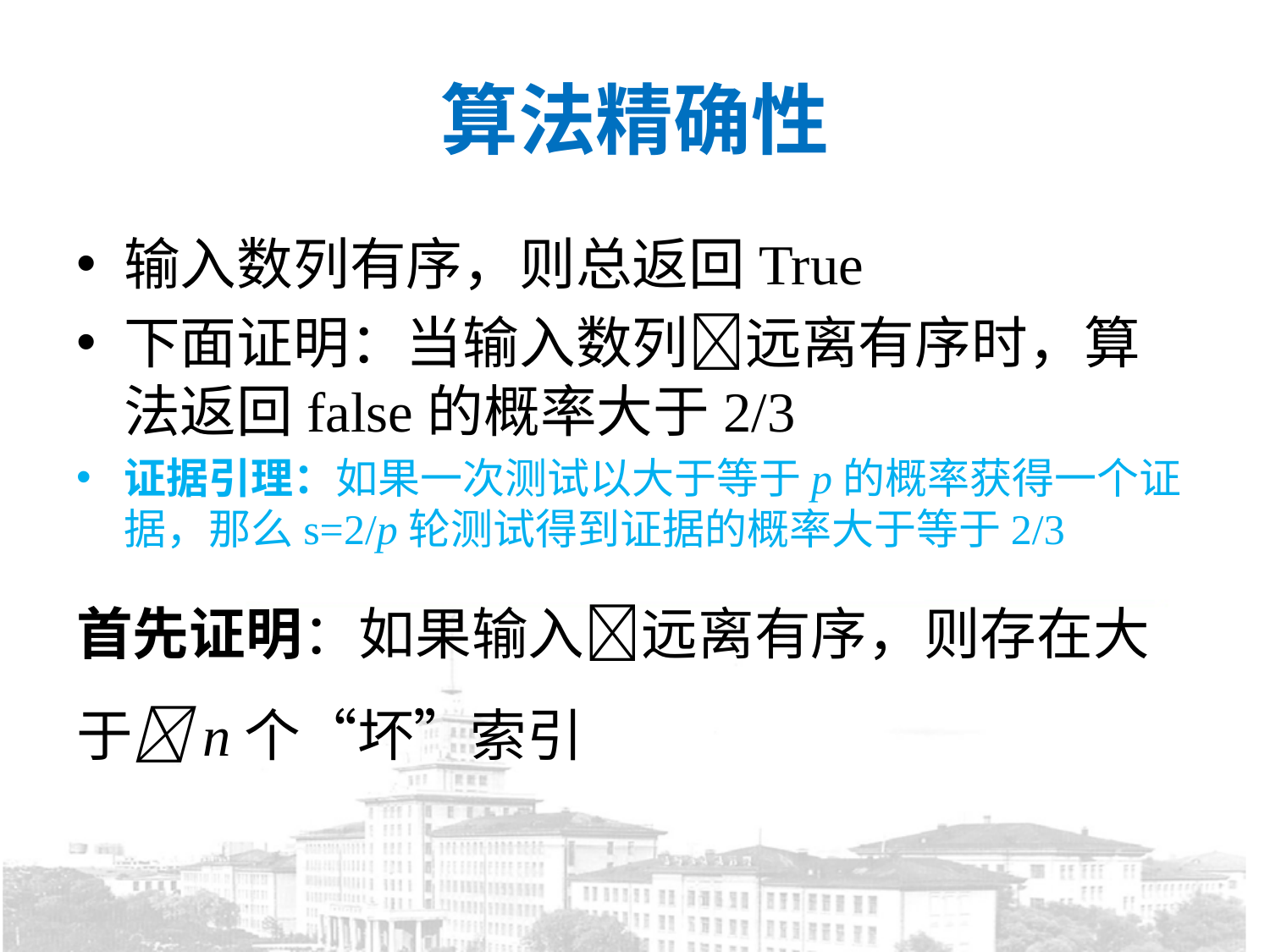

# 算法精确性
输入数列有序，则总返回True
下面证明：当输入数列ε远离有序时，算法返回false的概率大于2/3
证据引理：如果一次测试以大于等于p的概率获得一个证据，那么s=2/p轮测试得到证据的概率大于等于2/3
首先证明：如果输入ε远离有序，则存在大于εn个“坏”索引